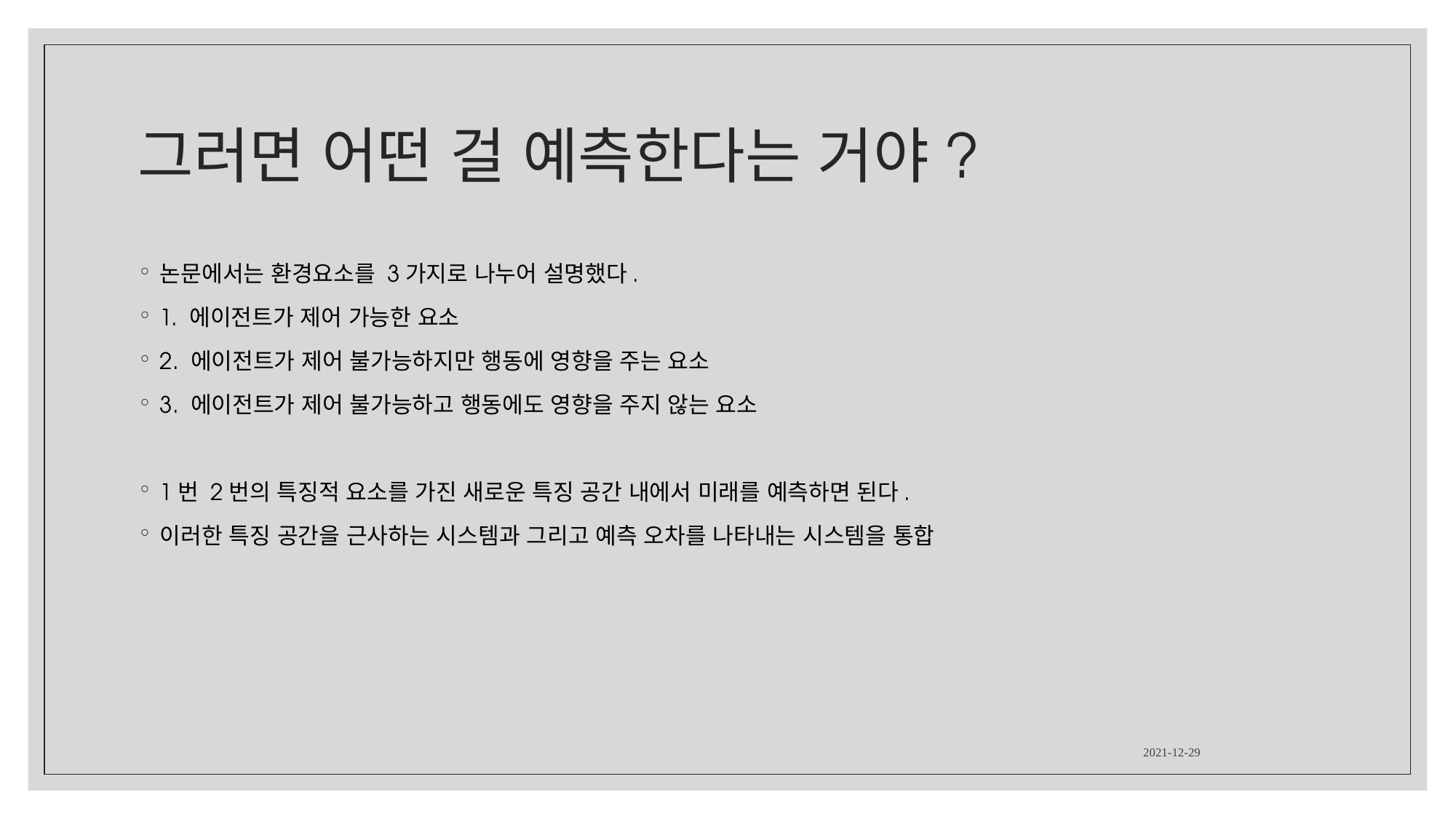

# 그러면 어떤 걸 예측한다는 거야?
논문에서는 환경요소를 3가지로 나누어 설명했다.
1. 에이전트가 제어 가능한 요소
2. 에이전트가 제어 불가능하지만 행동에 영향을 주는 요소
3. 에이전트가 제어 불가능하고 행동에도 영향을 주지 않는 요소

1번 2번의 특징적 요소를 가진 새로운 특징 공간 내에서 미래를 예측하면 된다.
이러한 특징 공간을 근사하는 시스템과 그리고 예측 오차를 나타내는 시스템을 통합
2021-12-29